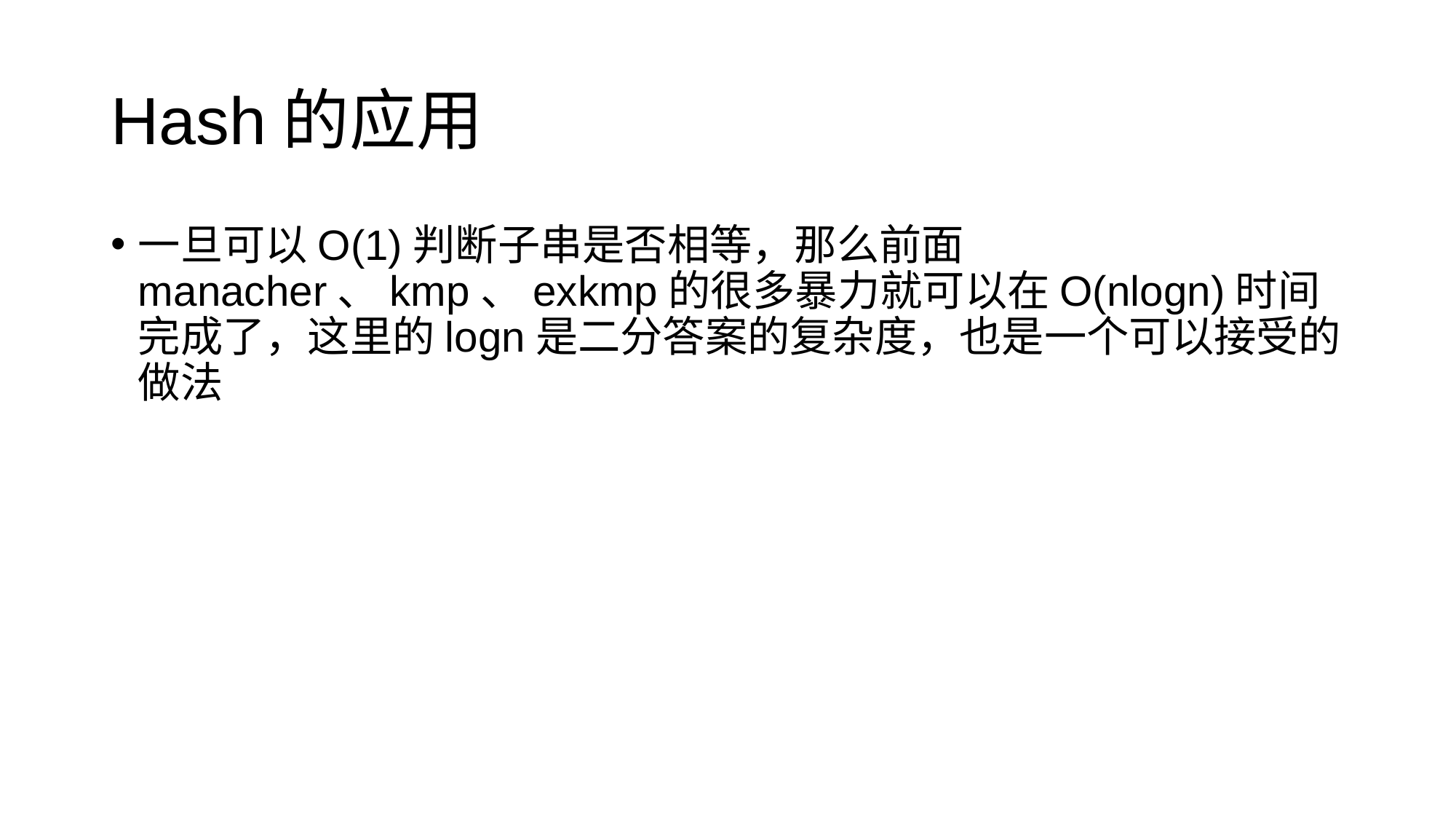

# Hash的应用
一旦可以O(1)判断子串是否相等，那么前面manacher、kmp、exkmp的很多暴力就可以在O(nlogn)时间完成了，这里的logn是二分答案的复杂度，也是一个可以接受的做法